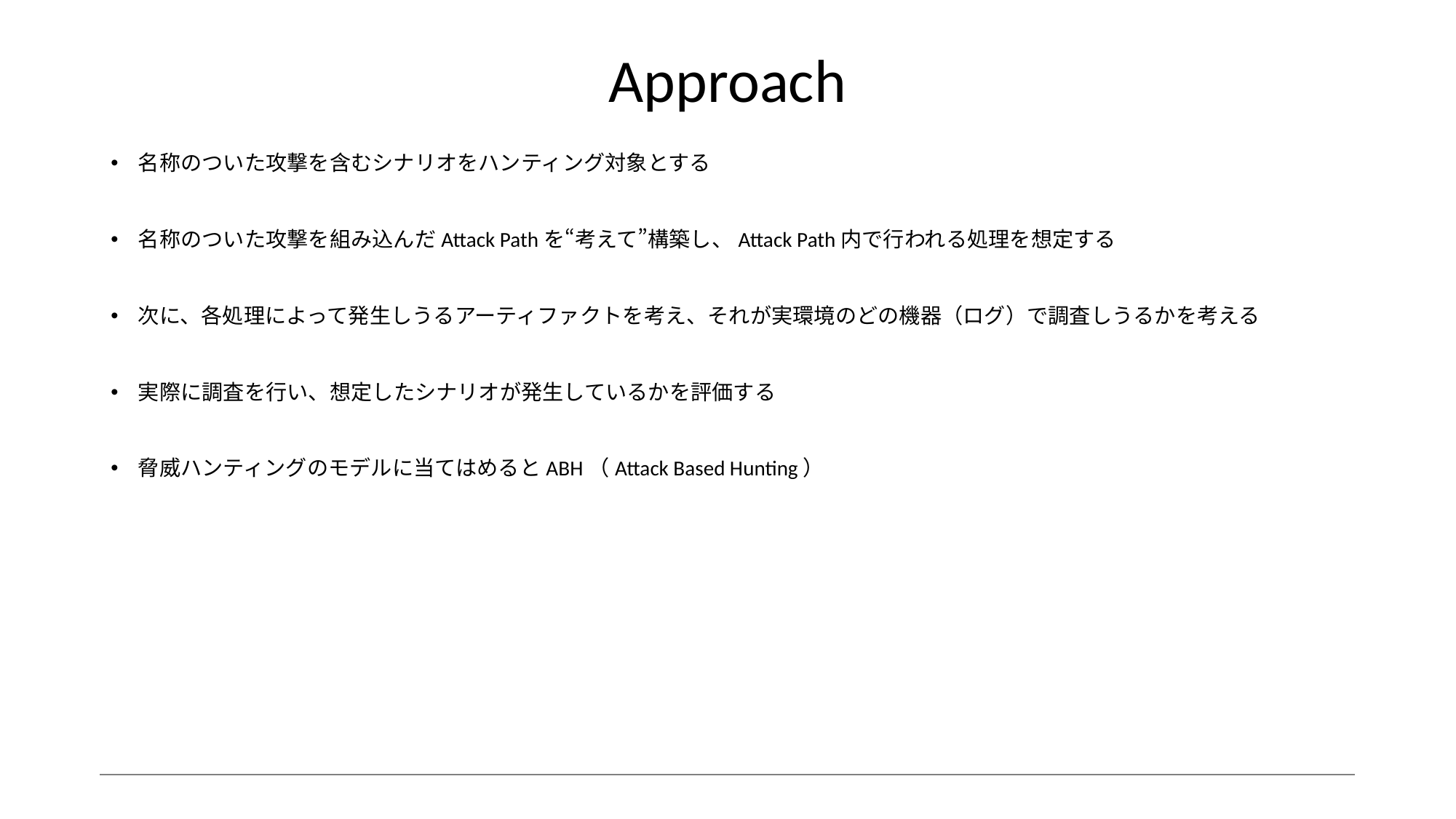

# Approach
名称のついた攻撃を含むシナリオをハンティング対象とする

名称のついた攻撃を組み込んだAttack Pathを“考えて”構築し、Attack Path内で行われる処理を想定する

次に、各処理によって発生しうるアーティファクトを考え、それが実環境のどの機器（ログ）で調査しうるかを考える

実際に調査を行い、想定したシナリオが発生しているかを評価する

脅威ハンティングのモデルに当てはめるとABH（Attack Based Hunting）